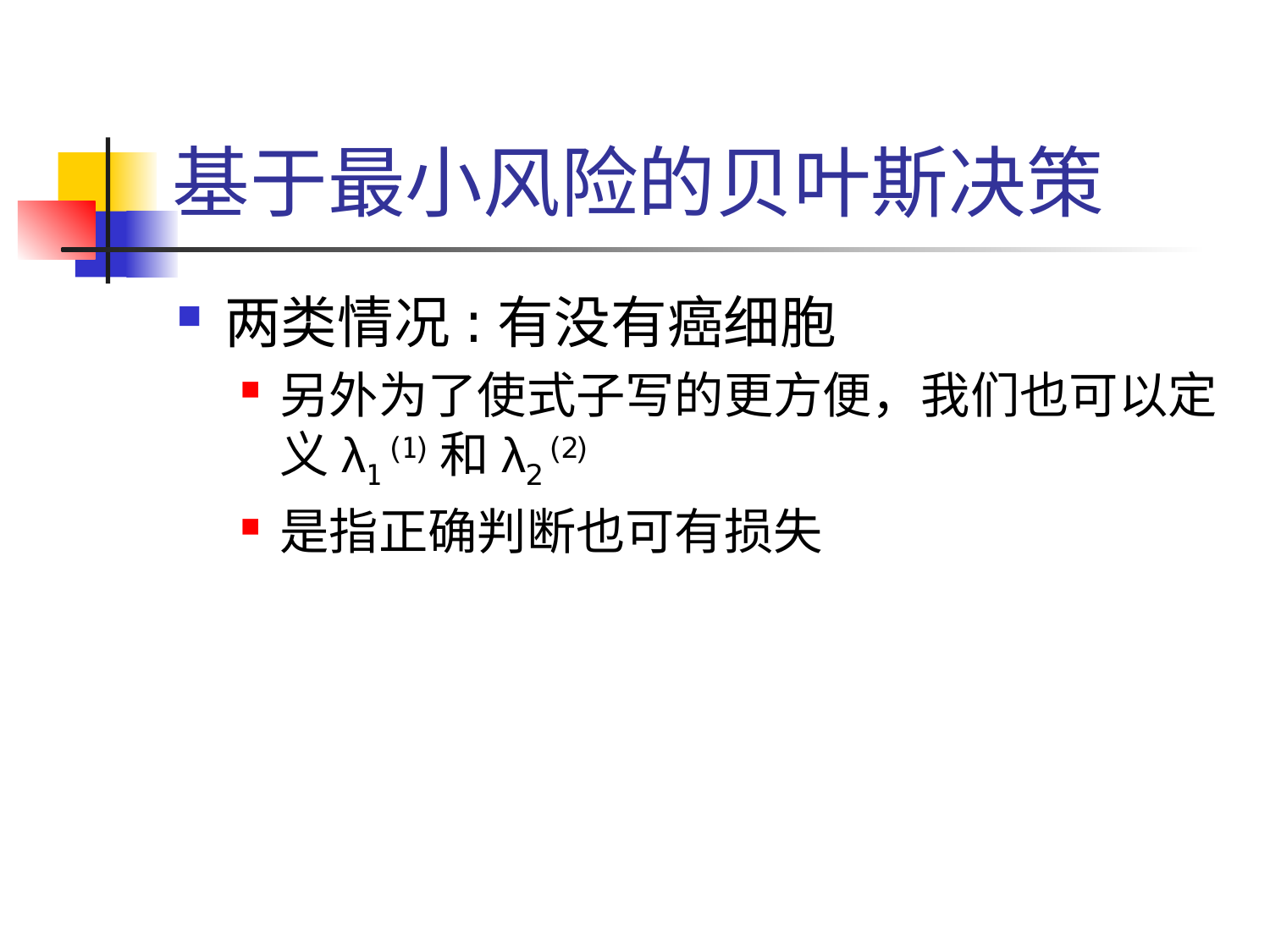

# 基于最小风险的贝叶斯决策
两类情况:有没有癌细胞
另外为了使式子写的更方便，我们也可以定义λ1 (1)和λ2 (2)
是指正确判断也可有损失